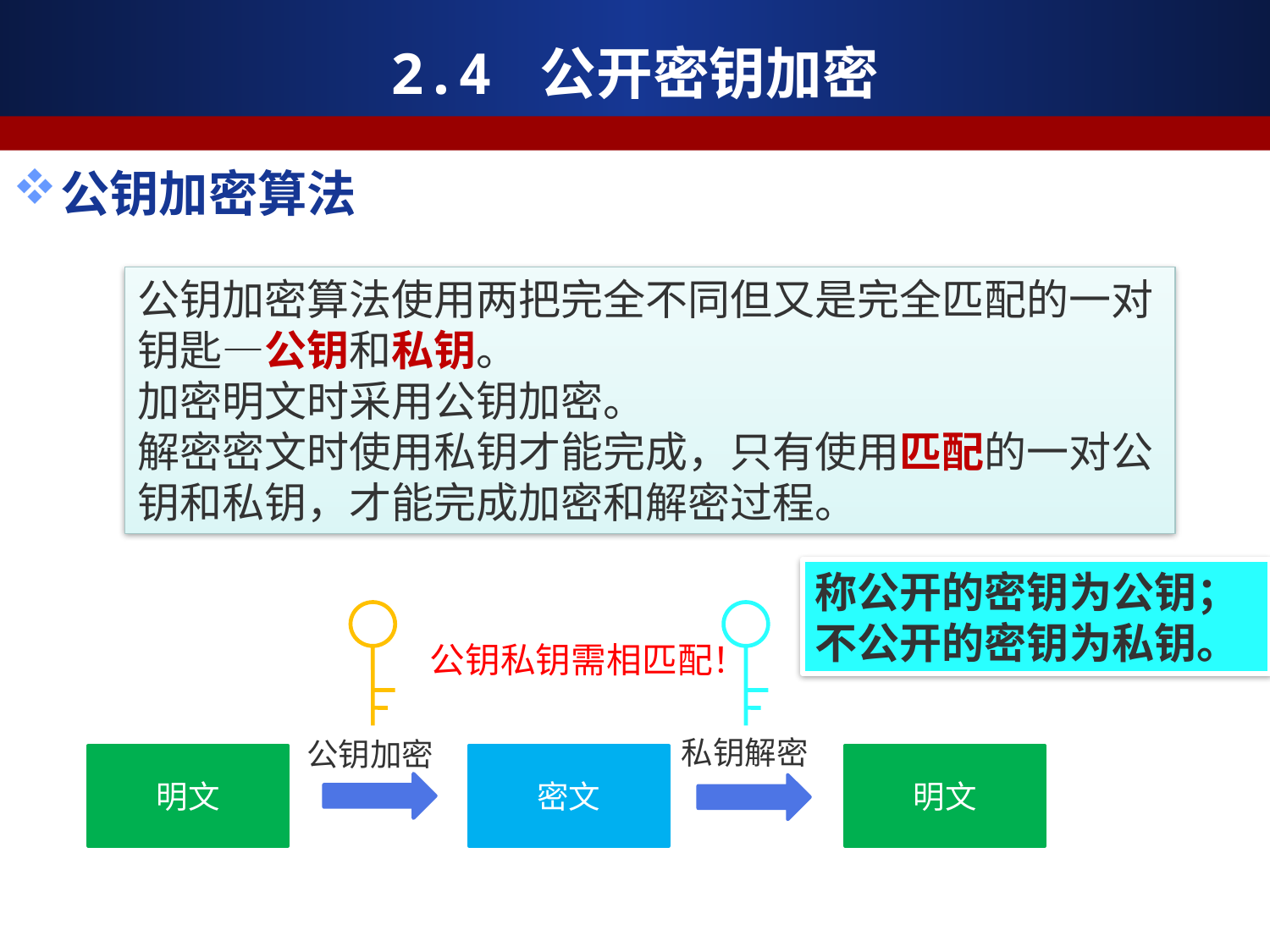

2.4 公开密钥加密
公钥加密算法
公钥加密算法使用两把完全不同但又是完全匹配的一对钥匙—公钥和私钥。
加密明文时采用公钥加密。
解密密文时使用私钥才能完成，只有使用匹配的一对公钥和私钥，才能完成加密和解密过程。
称公开的密钥为公钥；不公开的密钥为私钥。

公钥私钥需相匹配！
私钥解密
公钥加密
明文
密文
明文

48